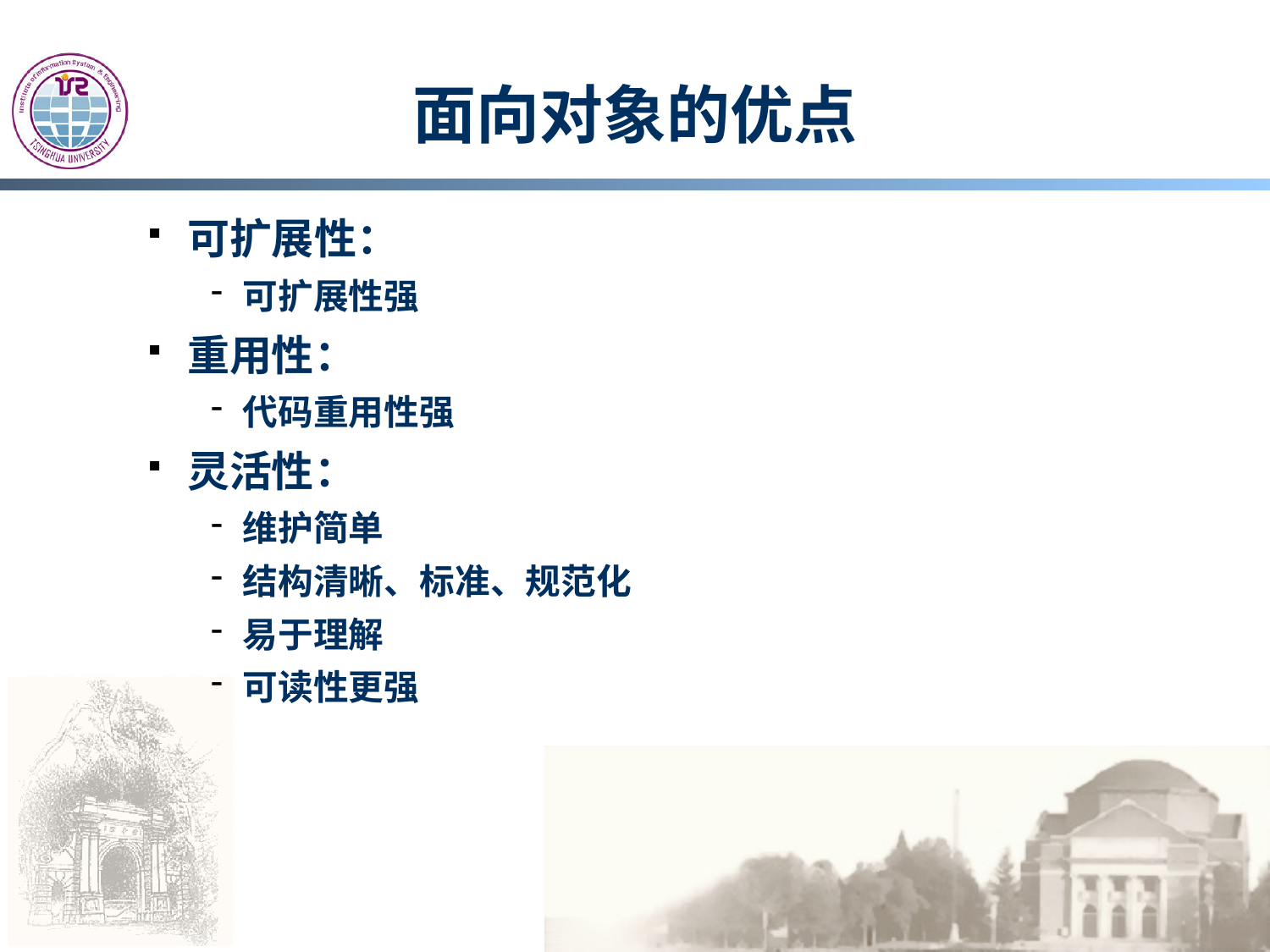

# 面向对象的优点
可扩展性：
可扩展性强
重用性：
代码重用性强
灵活性：
维护简单
结构清晰、标准、规范化
易于理解
可读性更强